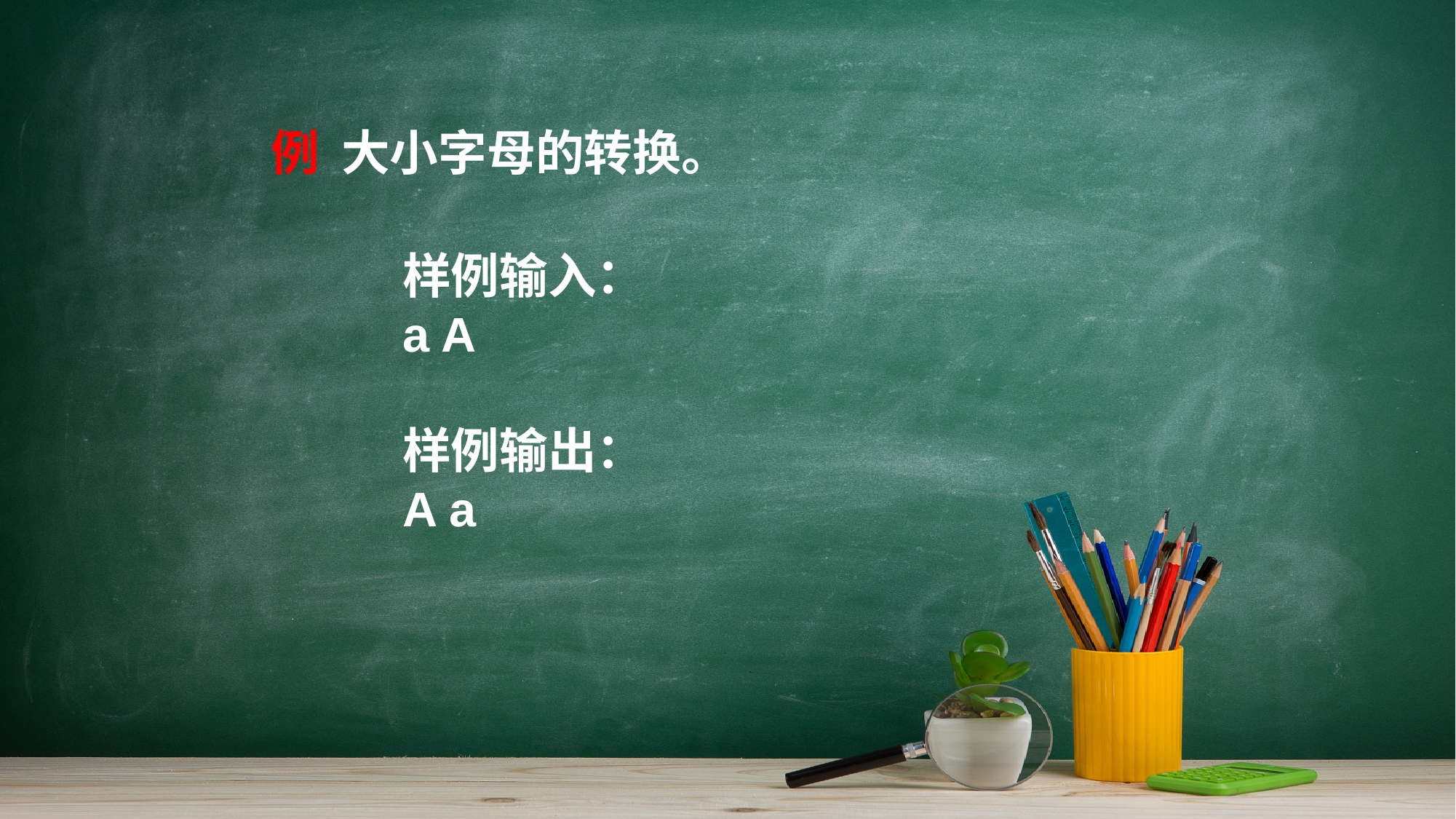

#
例  大小字母的转换。

样例输入：
a A

样例输出：
A a